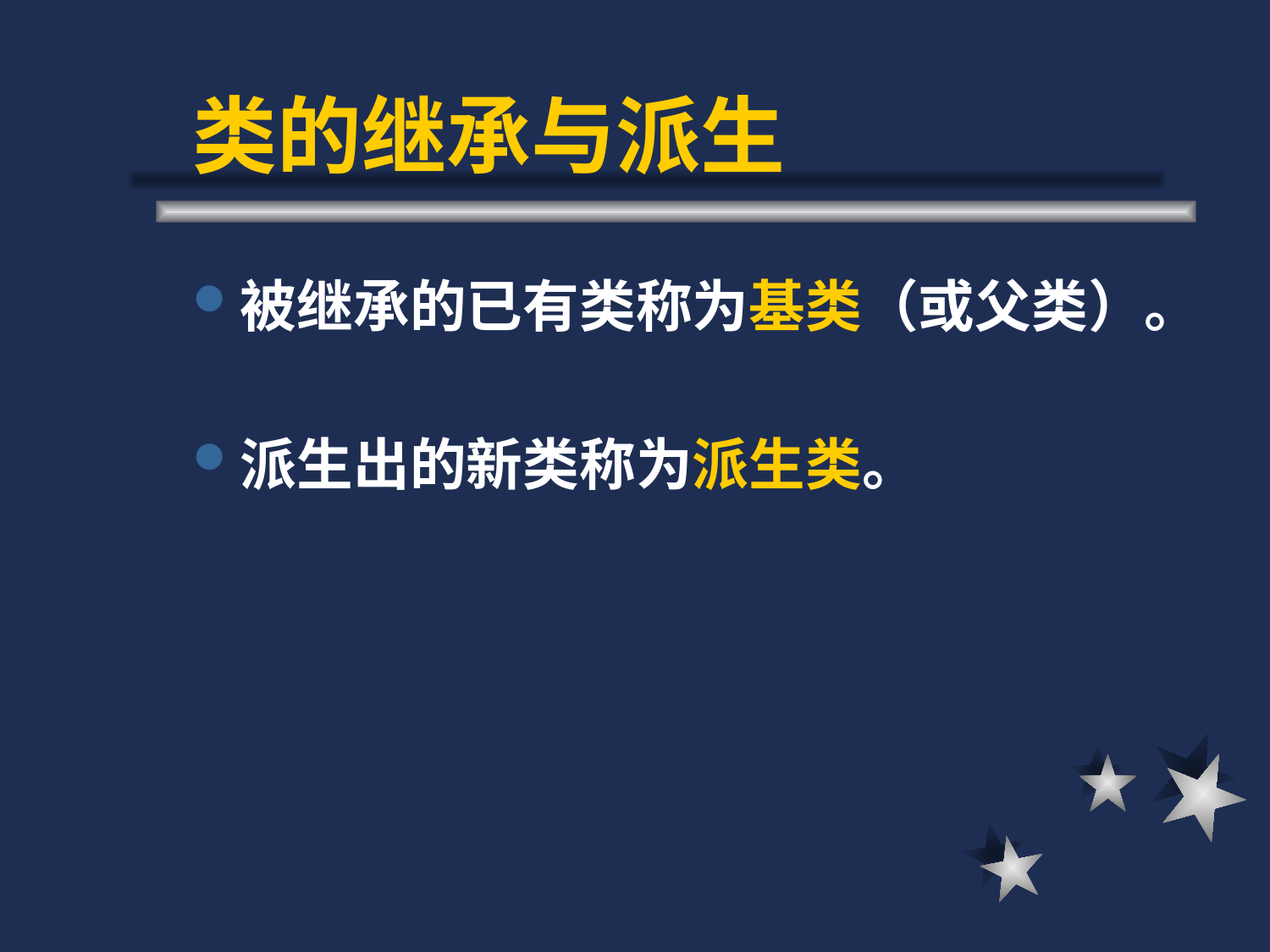

# 类的继承与派生
被继承的已有类称为基类（或父类）。

派生出的新类称为派生类。
6